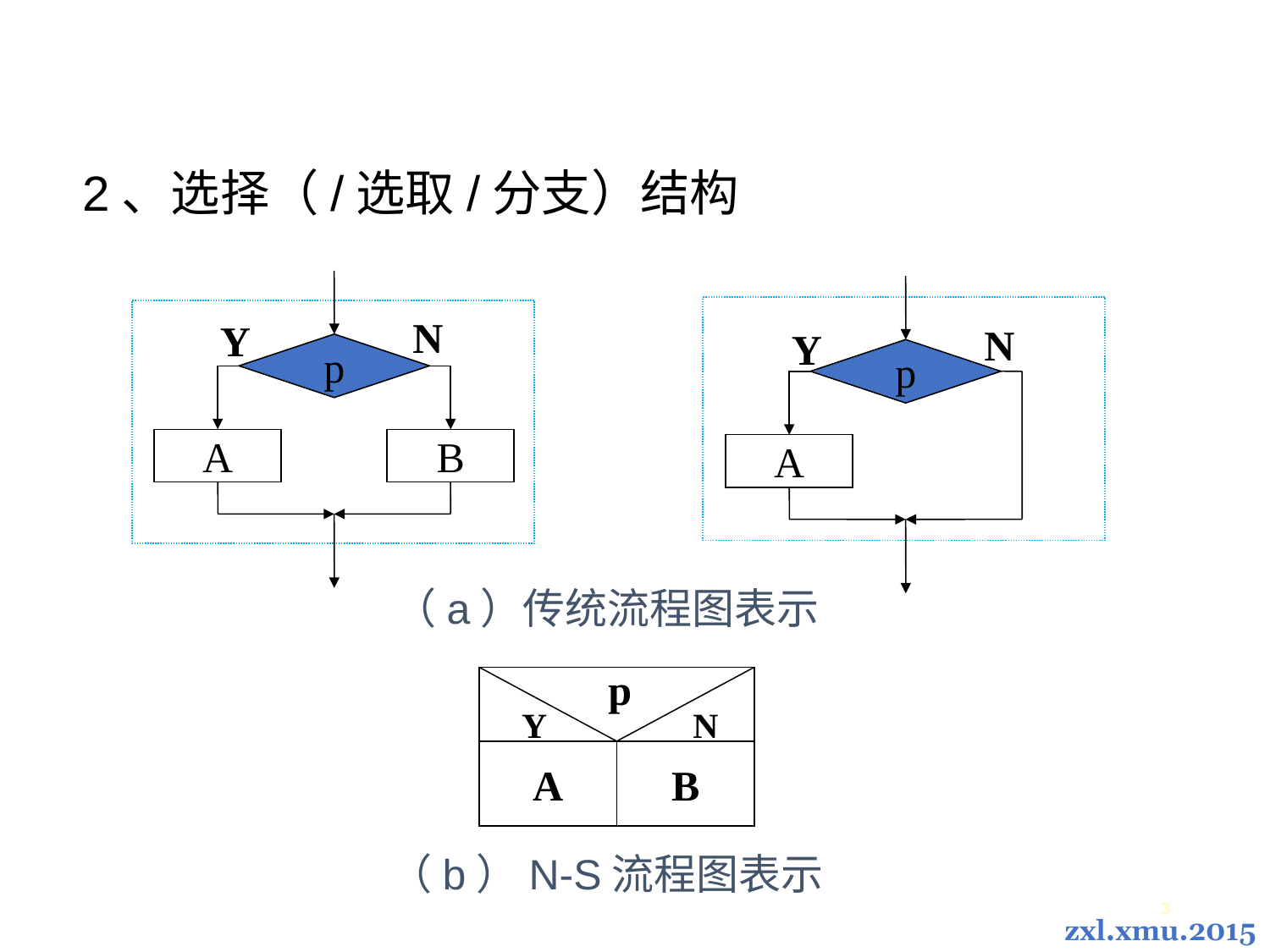

2、选择（/选取/分支）结构

N
Y
p
A
B

N
Y
p

A

（a）传统流程图表示
p

Y
N
A
B
（b）N-S流程图表示
3